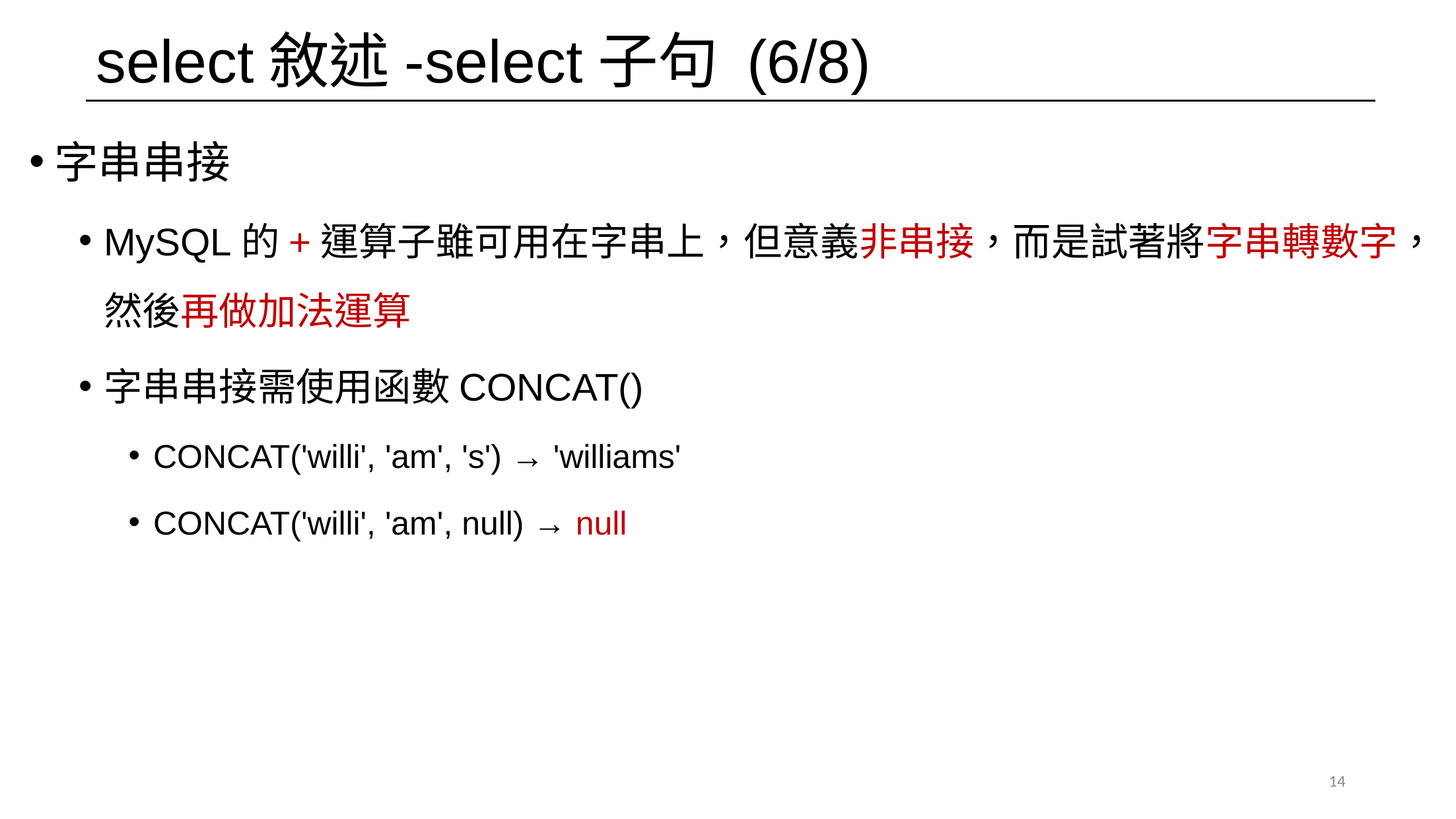

# select敘述-select子句 (6/8)
字串串接
MySQL的+運算子雖可用在字串上，但意義非串接，而是試著將字串轉數字，然後再做加法運算
字串串接需使用函數CONCAT()
CONCAT('willi', 'am', 's') → 'williams'
CONCAT('willi', 'am', null) → null
14